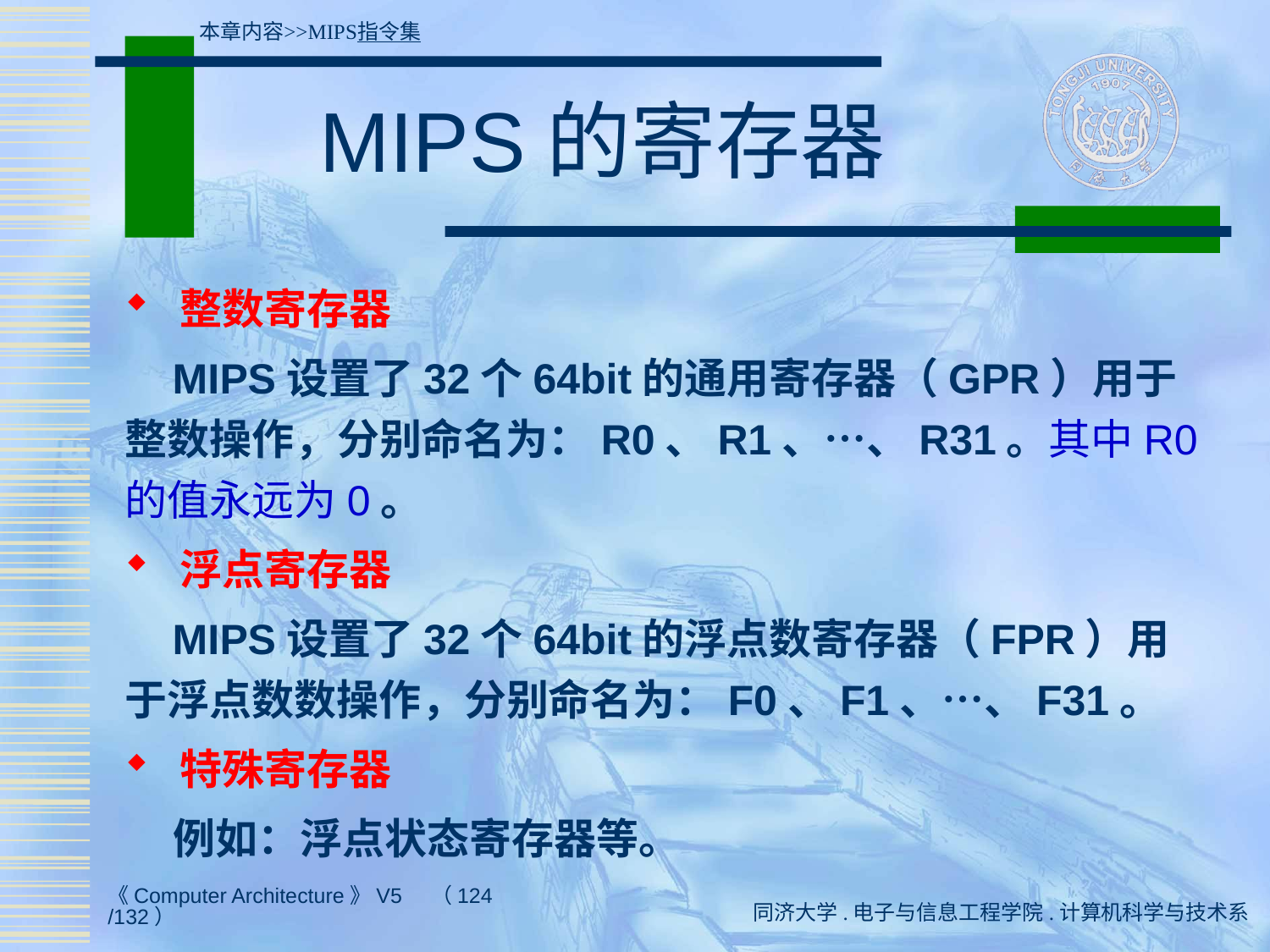

本章内容>>MIPS指令集
# MIPS的寄存器
  整数寄存器
    MIPS设置了32个64bit的通用寄存器（GPR）用于整数操作，分别命名为：R0、R1、…、R31。其中R0的值永远为0。
  浮点寄存器
    MIPS设置了32个64bit的浮点数寄存器（FPR）用于浮点数数操作，分别命名为：F0、F1、…、F31。
  特殊寄存器
    例如：浮点状态寄存器等。